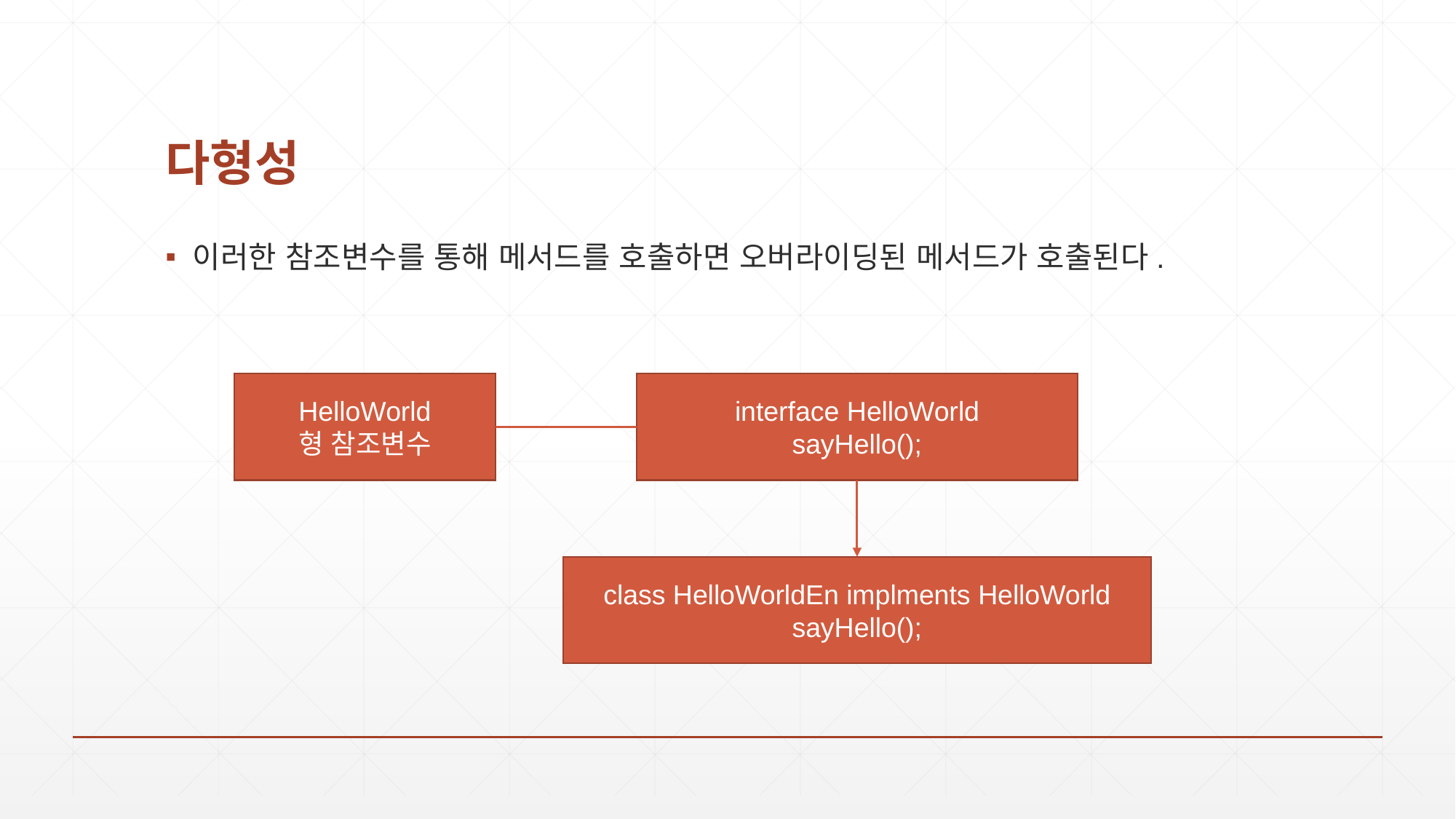

# 다형성
이러한 참조변수를 통해 메서드를 호출하면 오버라이딩된 메서드가 호출된다.
HelloWorld
형 참조변수
interface HelloWorld
sayHello();
class HelloWorldEn implments HelloWorld
sayHello();